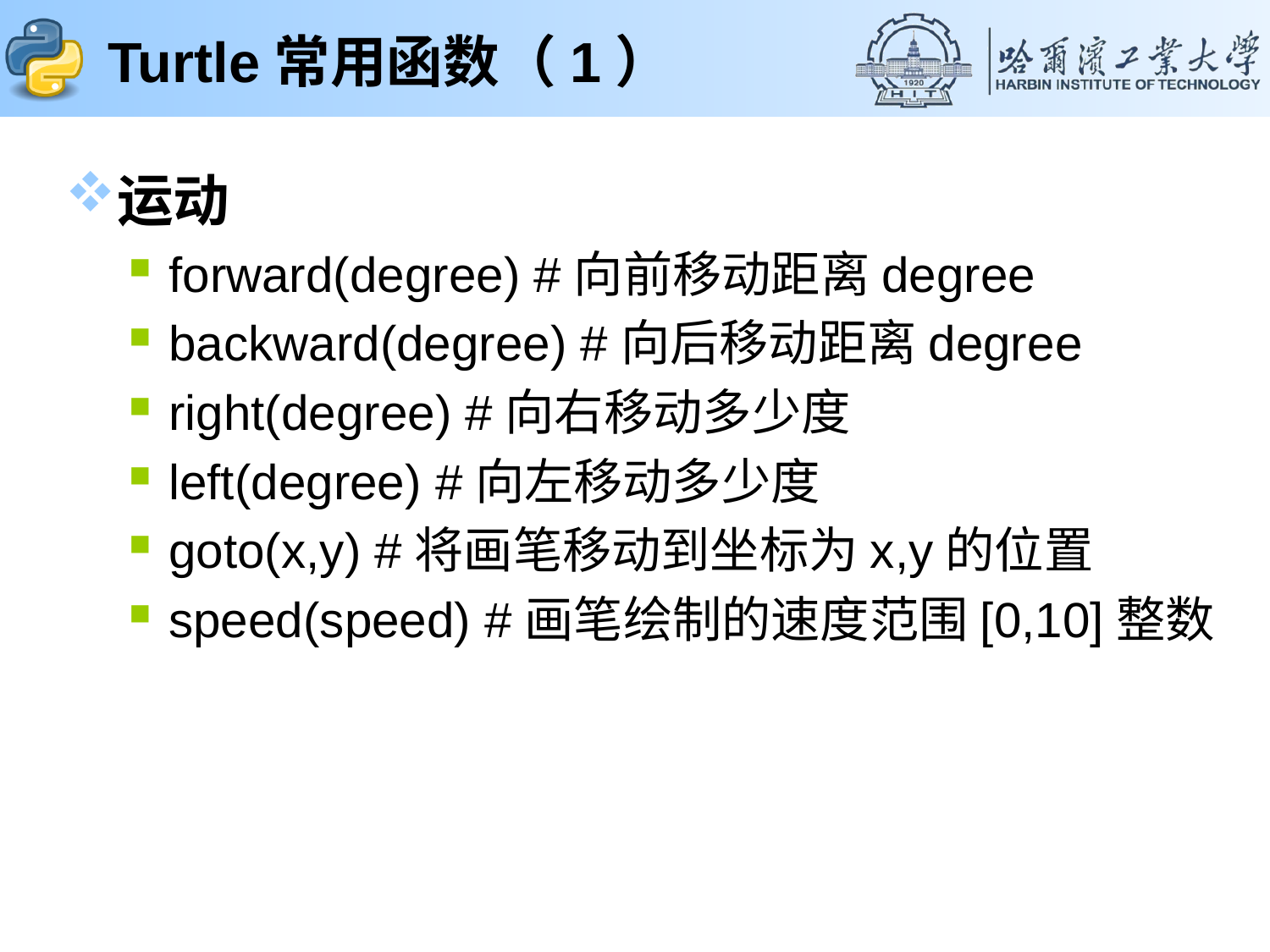

# Turtle常用函数（1）
运动
forward(degree) #向前移动距离degree
backward(degree) #向后移动距离degree
right(degree) #向右移动多少度
left(degree) #向左移动多少度
goto(x,y) #将画笔移动到坐标为x,y的位置
speed(speed) #画笔绘制的速度范围[0,10]整数